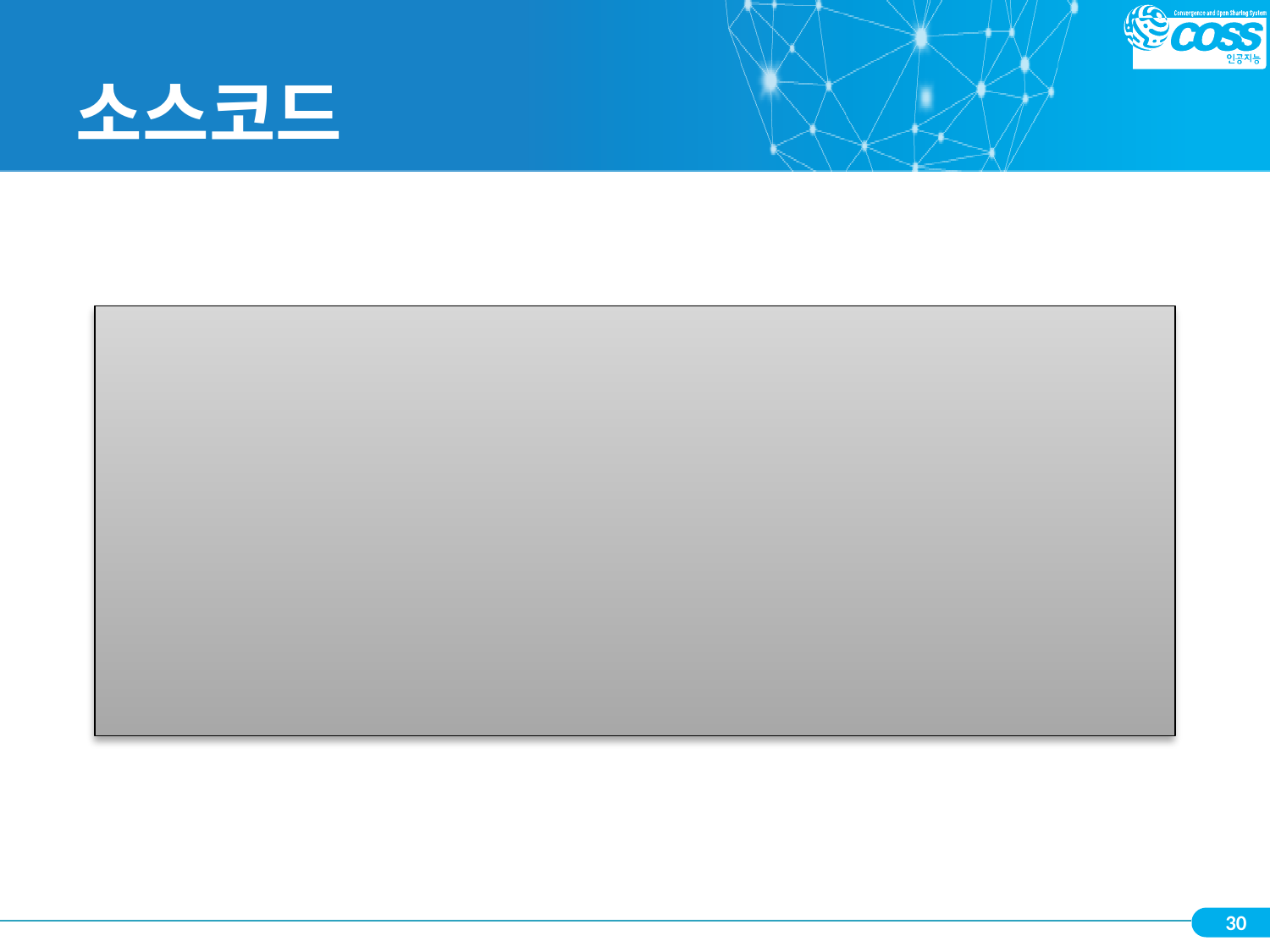

# 소스코드

num = int(input("양의 정수 입력: "))
i = 0
cnt = 0
while cnt < num :
    cnt += 1
    i += 3
    print(i)